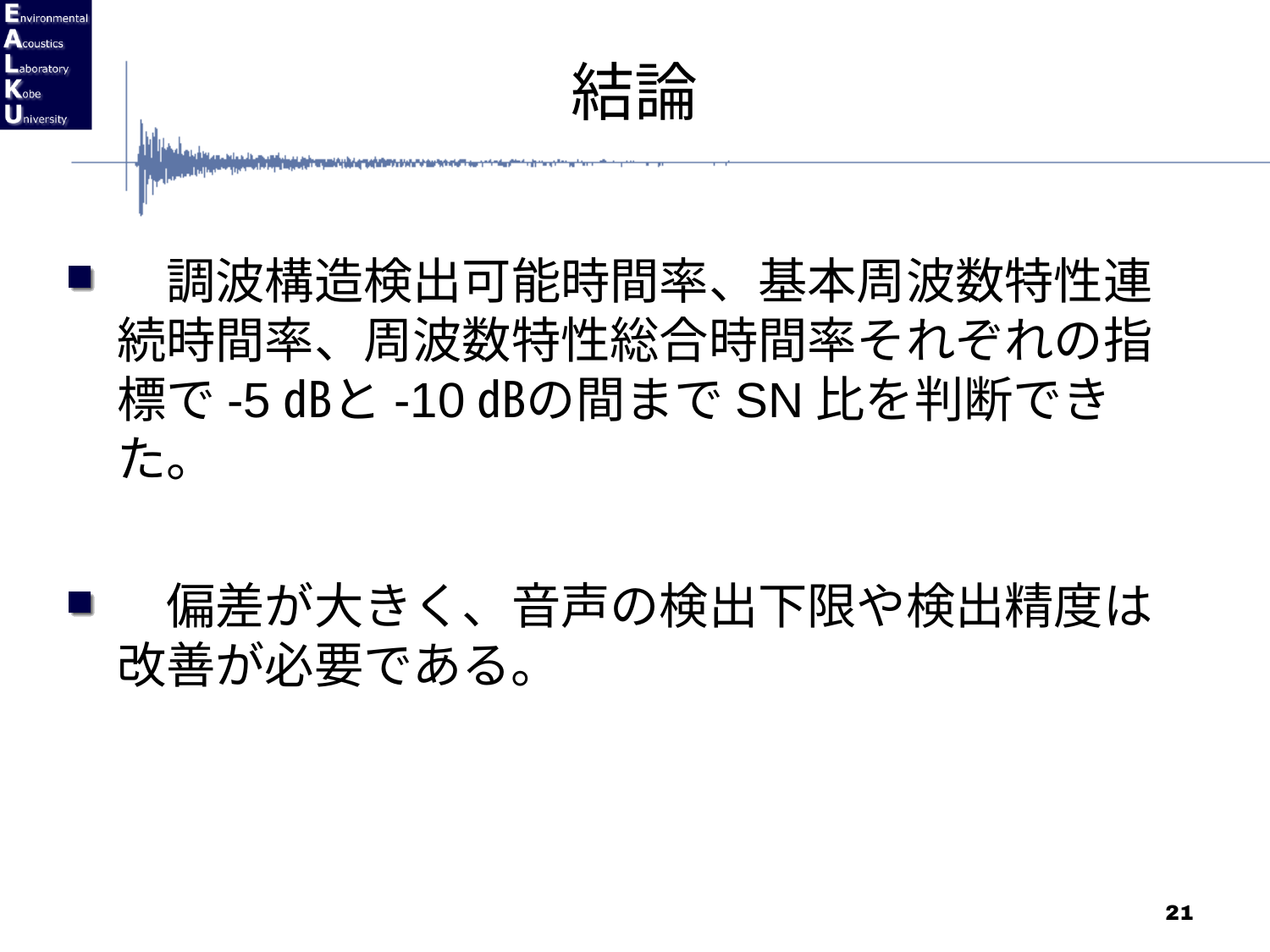

# 結論
　調波構造検出可能時間率、基本周波数特性連続時間率、周波数特性総合時間率それぞれの指標で-5㏈と-10㏈の間までSN比を判断できた。

　偏差が大きく、音声の検出下限や検出精度は改善が必要である。
21